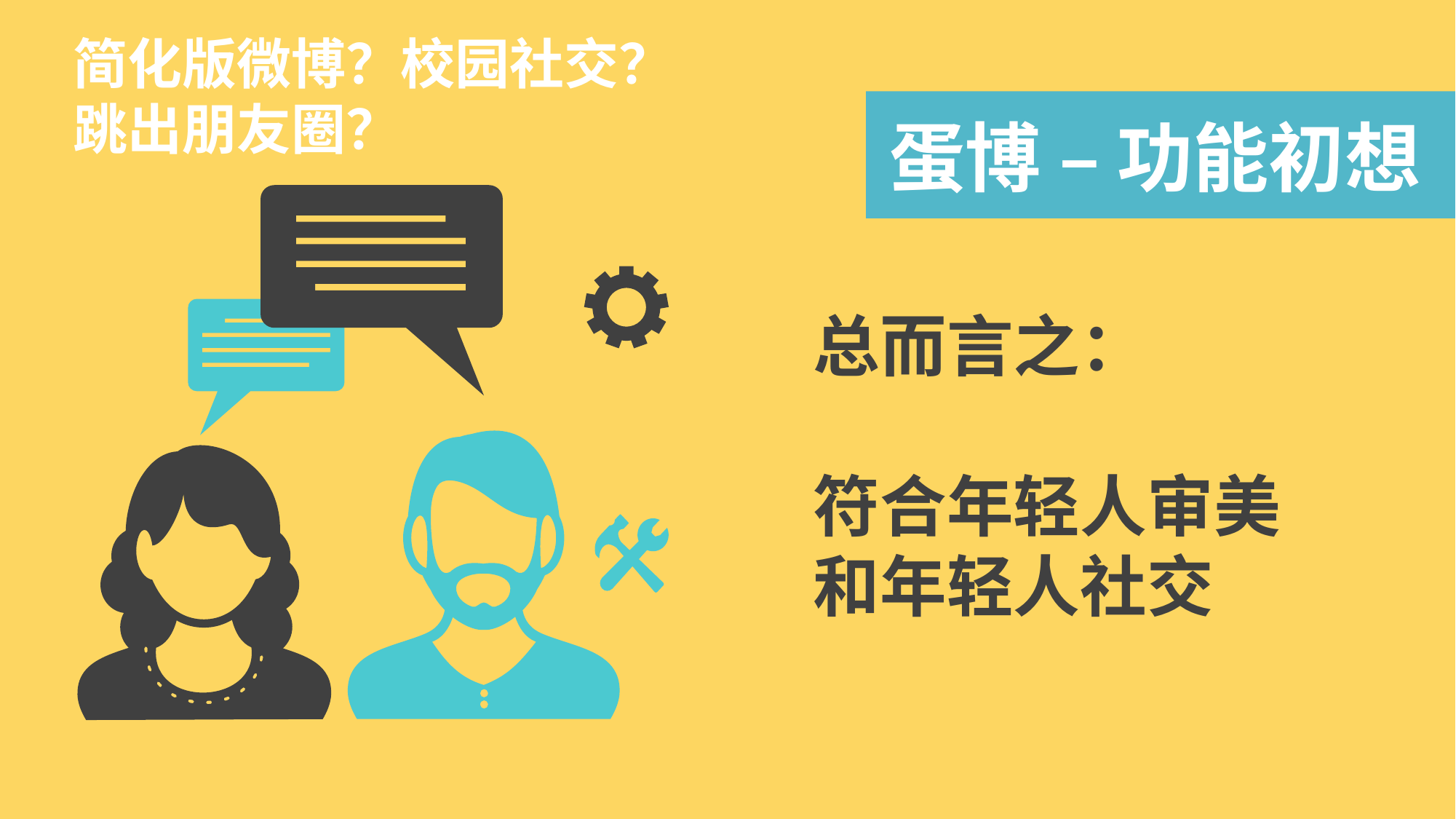

简化版微博？校园社交？
跳出朋友圈？

蛋博 – 功能初想

总而言之：

符合年轻人审美
和年轻人社交